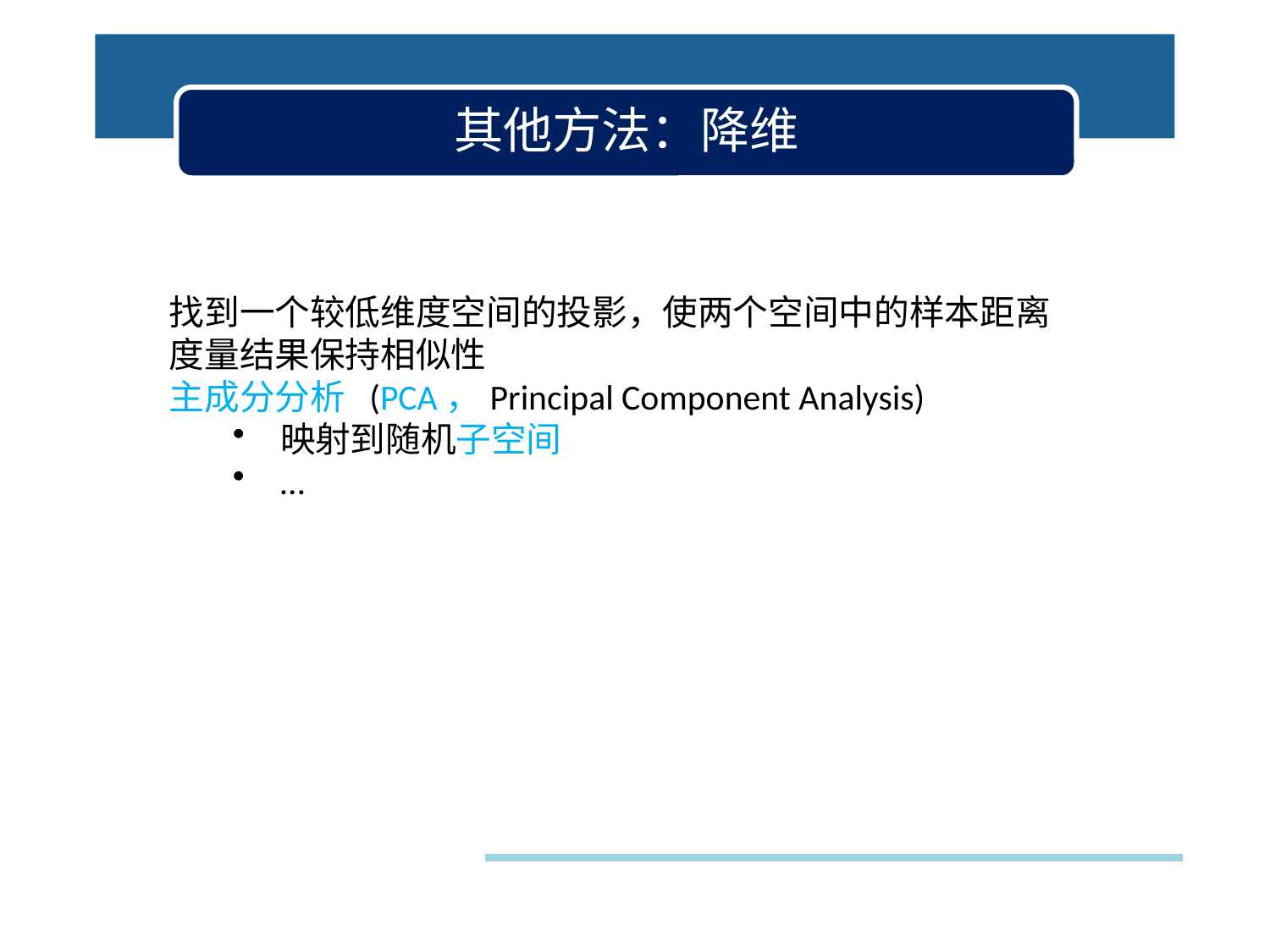

# 其他方法：降维
找到一个较低维度空间的投影，使两个空间中的样本距离度量结果保持相似性
主成分分析  (PCA，Principal Component Analysis)
映射到随机子空间
…